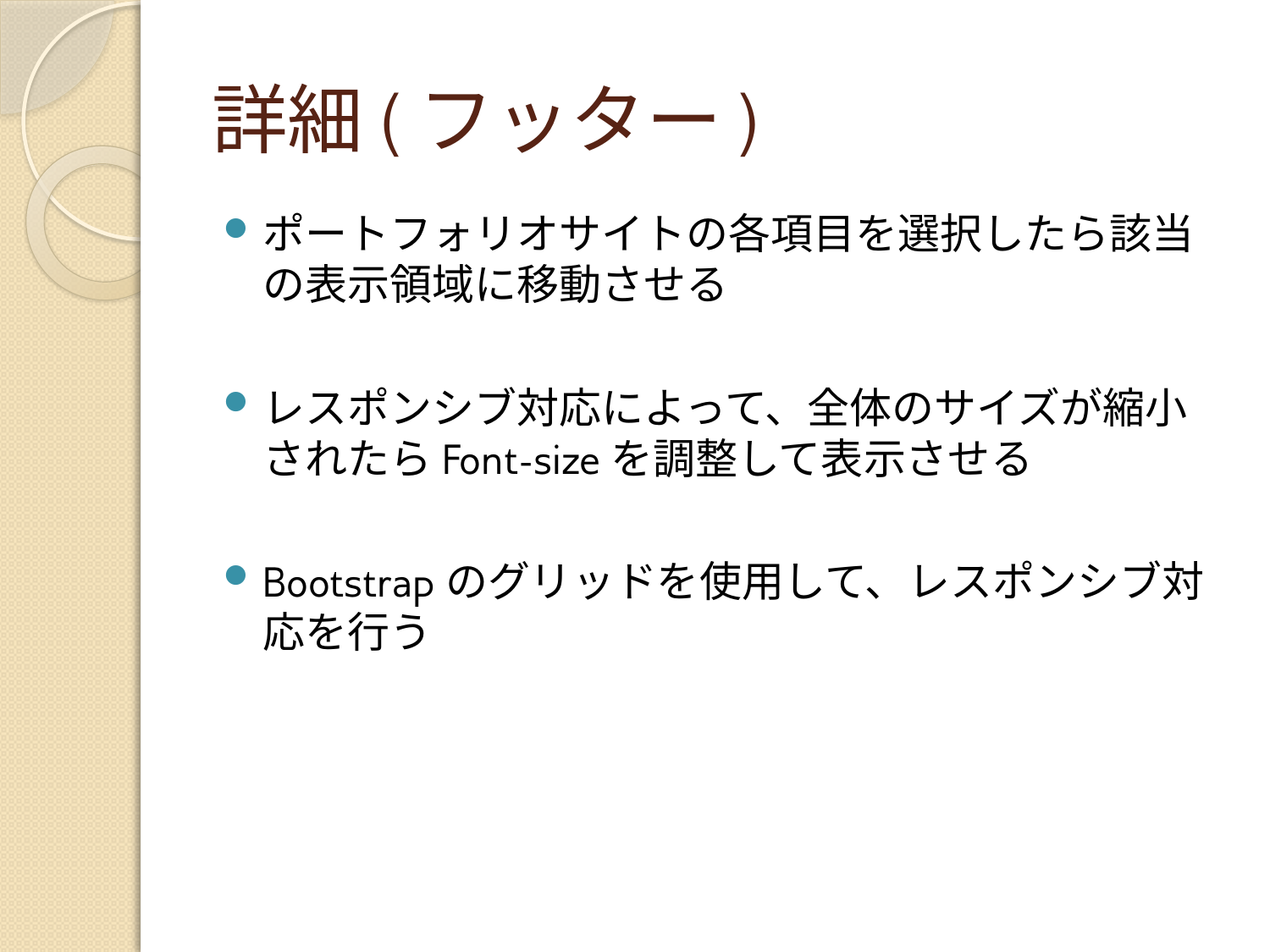

# 詳細(フッター)
ポートフォリオサイトの各項目を選択したら該当の表示領域に移動させる

レスポンシブ対応によって、全体のサイズが縮小されたらFont-sizeを調整して表示させる

Bootstrapのグリッドを使用して、レスポンシブ対応を行う